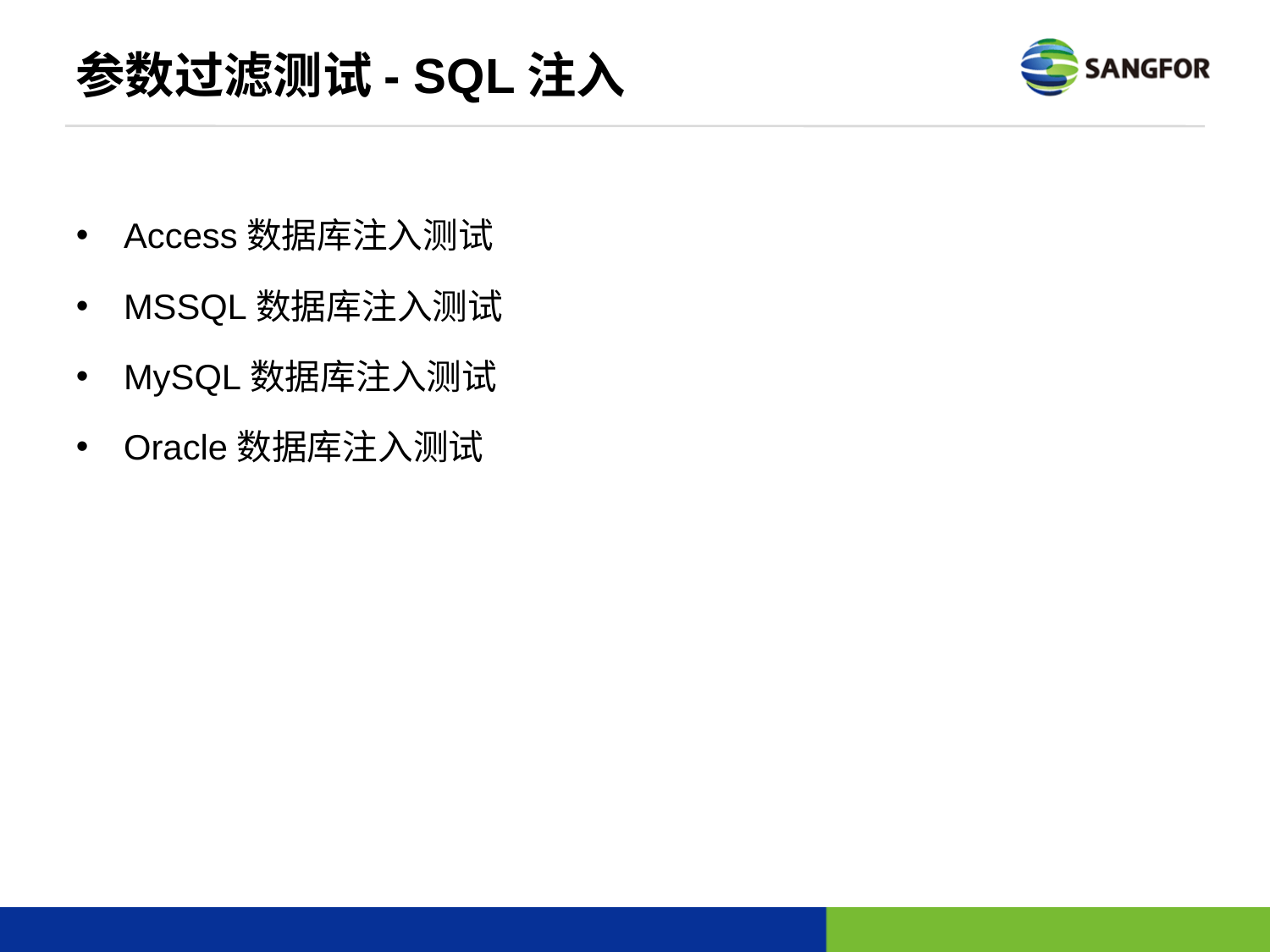

# 参数过滤测试- SQL注入
Access数据库注入测试
MSSQL数据库注入测试
MySQL数据库注入测试
Oracle数据库注入测试